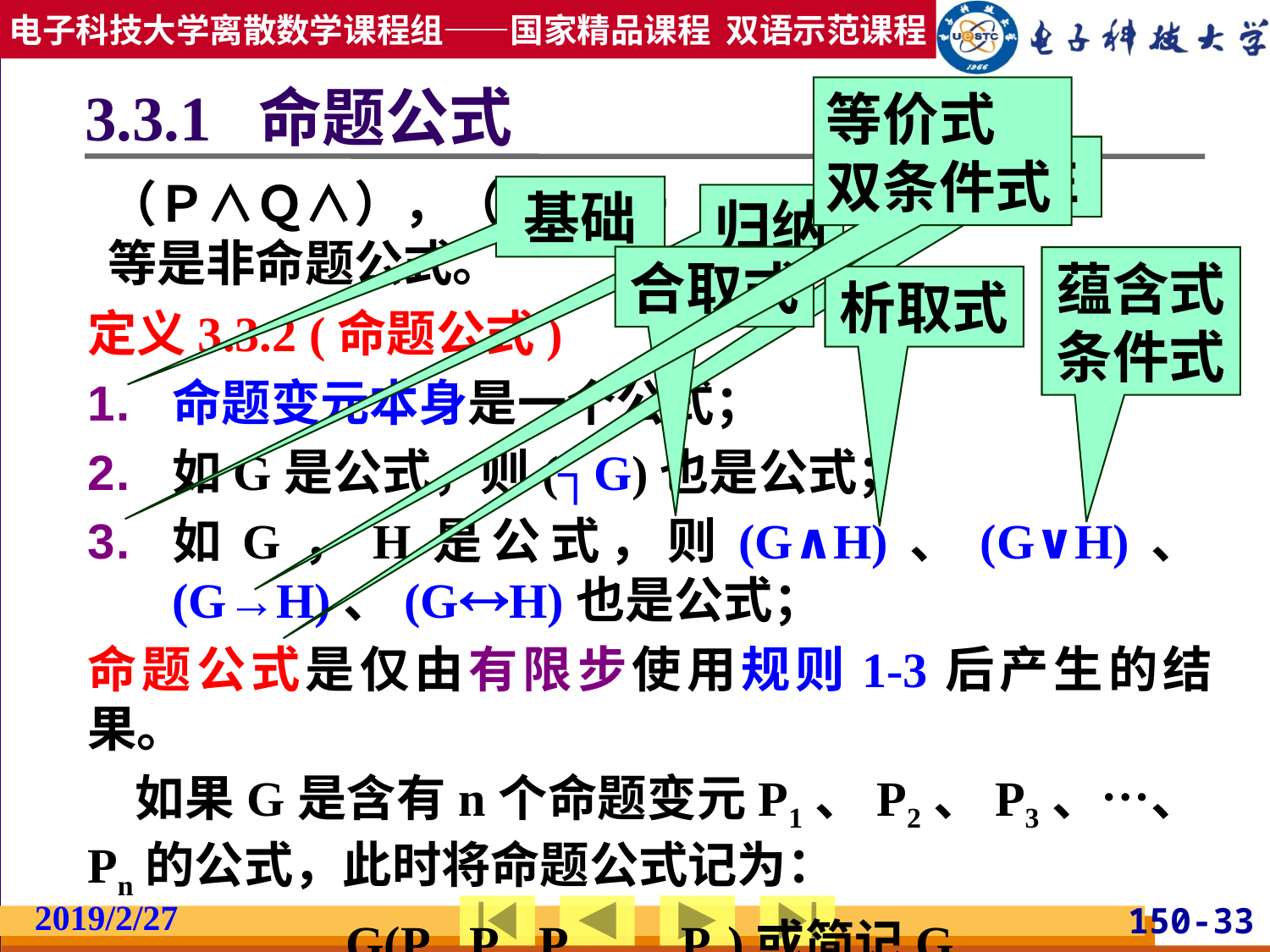

# 3.3.1  命题公式
等价式
双条件式
极小性
（Ｐ∧Ｑ∧），（Ｐ→Ｑ）→
等是非命题公式。
基础
归纳
合取式
蕴含式
条件式
析取式
定义3.3.2 (命题公式)
命题变元本身是一个公式；
如G是公式，则(┐G)也是公式；
如G，H是公式，则(G∧H)、(G∨H)、(G→H)、(G↔H)也是公式；
命题公式是仅由有限步使用规则1-3后产生的结果。
如果G是含有n个命题变元P1、P2、P3、…、Pn的公式，此时将命题公式记为：
G(P1, P2, P3, …, Pn)或简记G
2019/2/27